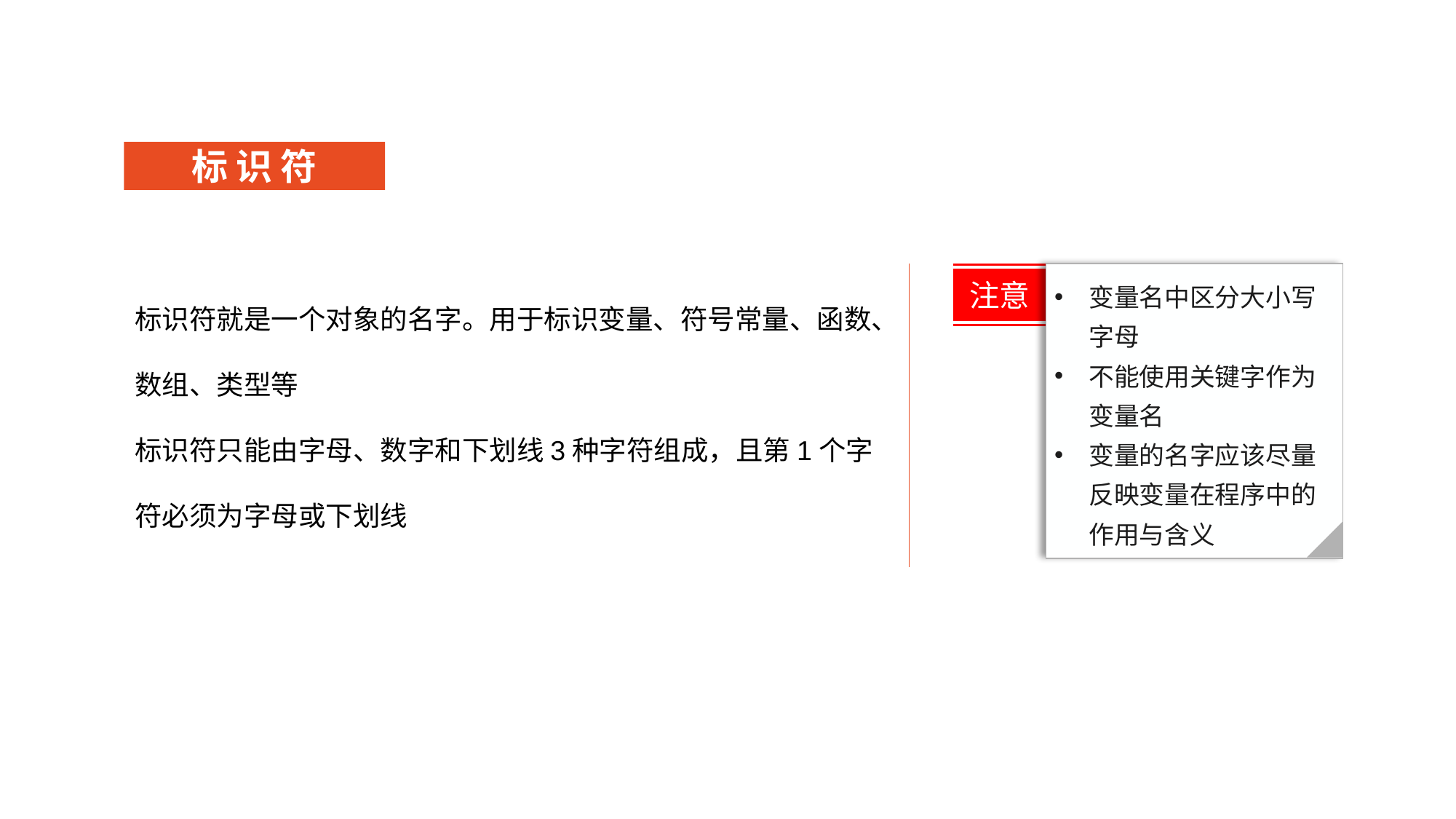

标 识 符
标识符就是一个对象的名字。用于标识变量、符号常量、函数、数组、类型等
标识符只能由字母、数字和下划线3种字符组成，且第1个字符必须为字母或下划线
注意
变量名中区分大小写字母
不能使用关键字作为变量名
变量的名字应该尽量反映变量在程序中的作用与含义